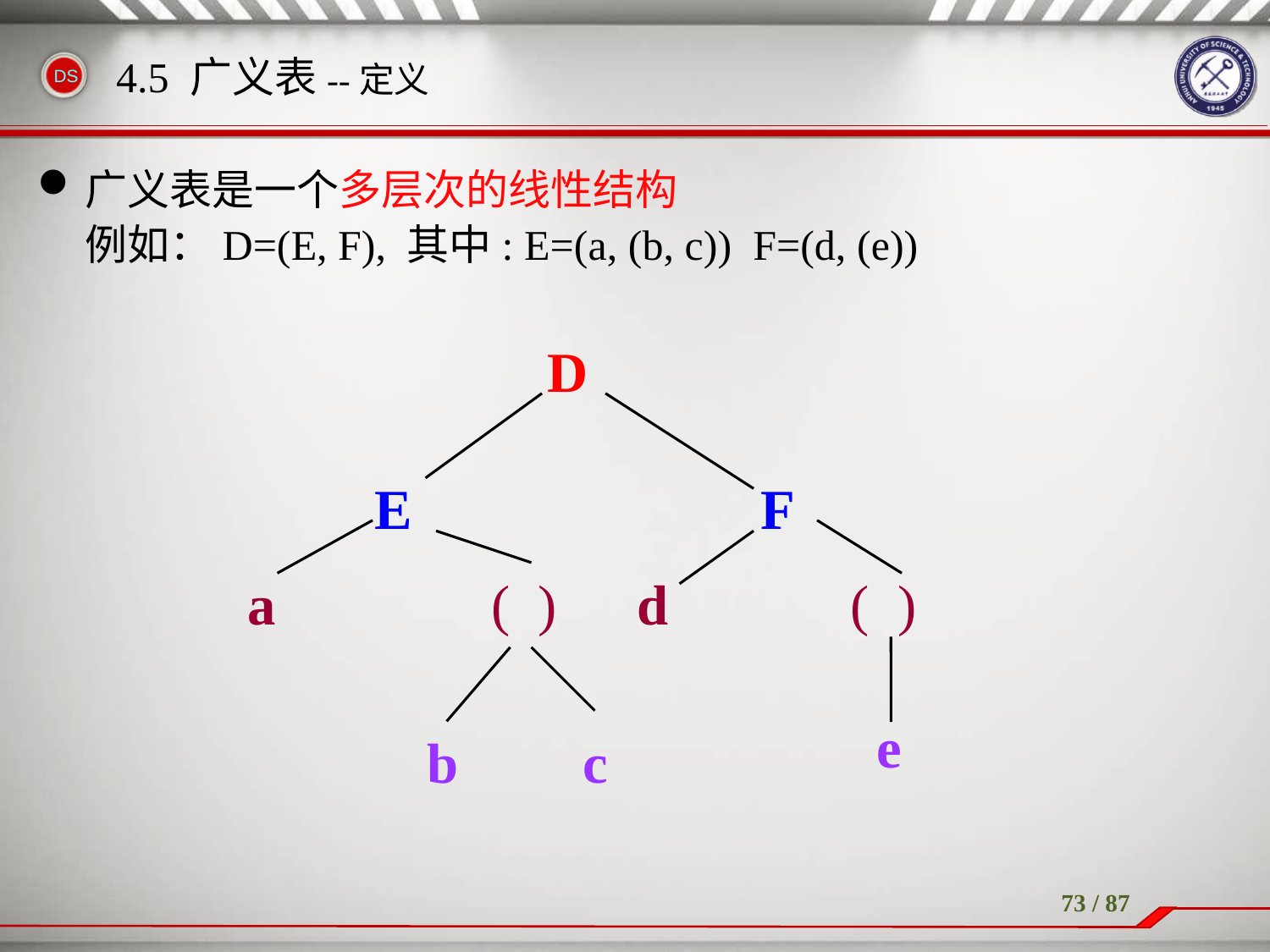

# 4.5 广义表--定义
广义表是一个多层次的线性结构
	例如：D=(E, F), 其中: E=(a, (b, c))  F=(d, (e))

D

E
F

a
(  )
d
(  )

e
b
c